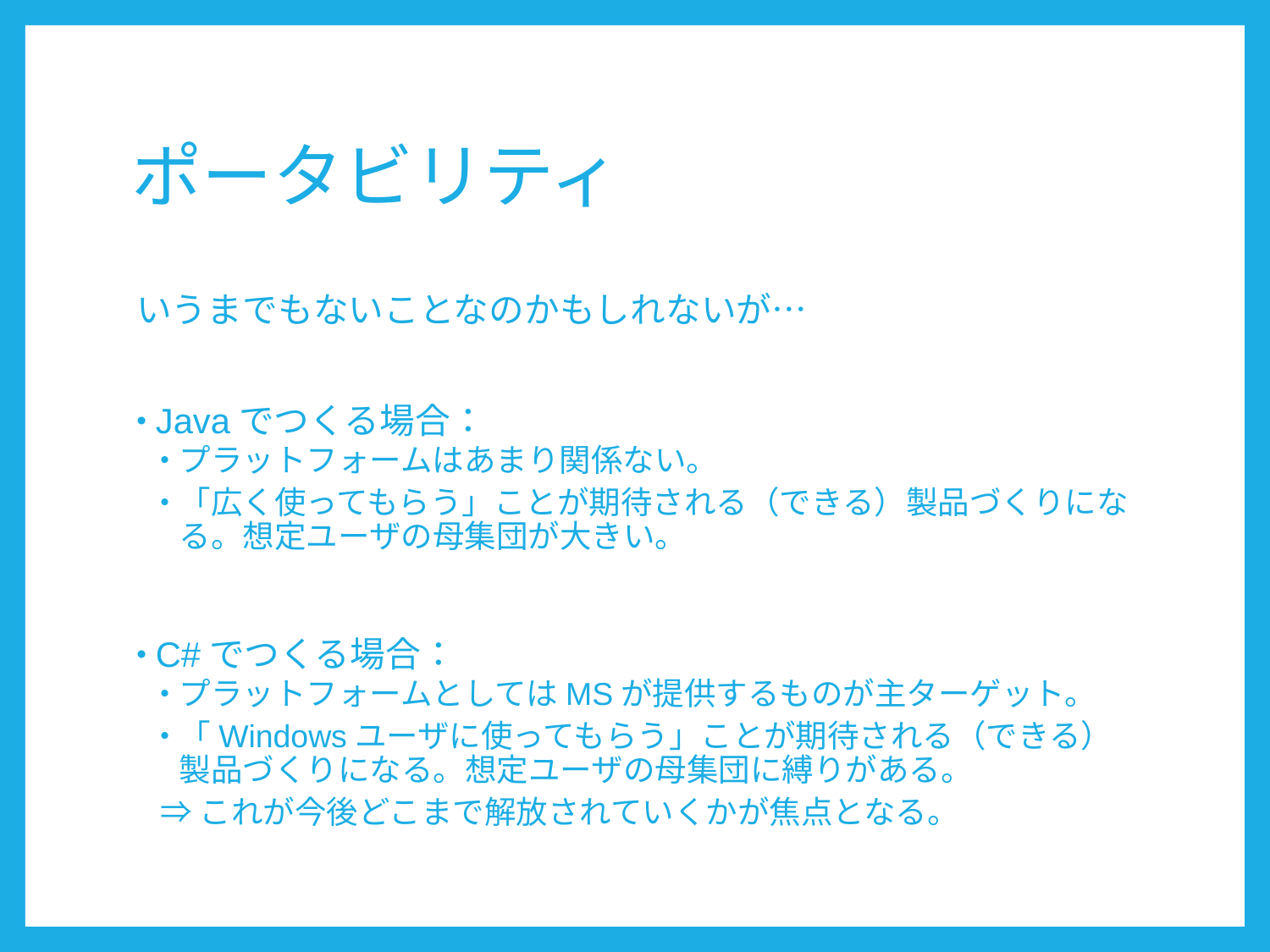

# ポータビリティ
いうまでもないことなのかもしれないが…

Javaでつくる場合：
プラットフォームはあまり関係ない。
「広く使ってもらう」ことが期待される（できる）製品づくりになる。想定ユーザの母集団が大きい。

C#でつくる場合：
プラットフォームとしてはMSが提供するものが主ターゲット。
「Windowsユーザに使ってもらう」ことが期待される（できる）製品づくりになる。想定ユーザの母集団に縛りがある。
⇒これが今後どこまで解放されていくかが焦点となる。